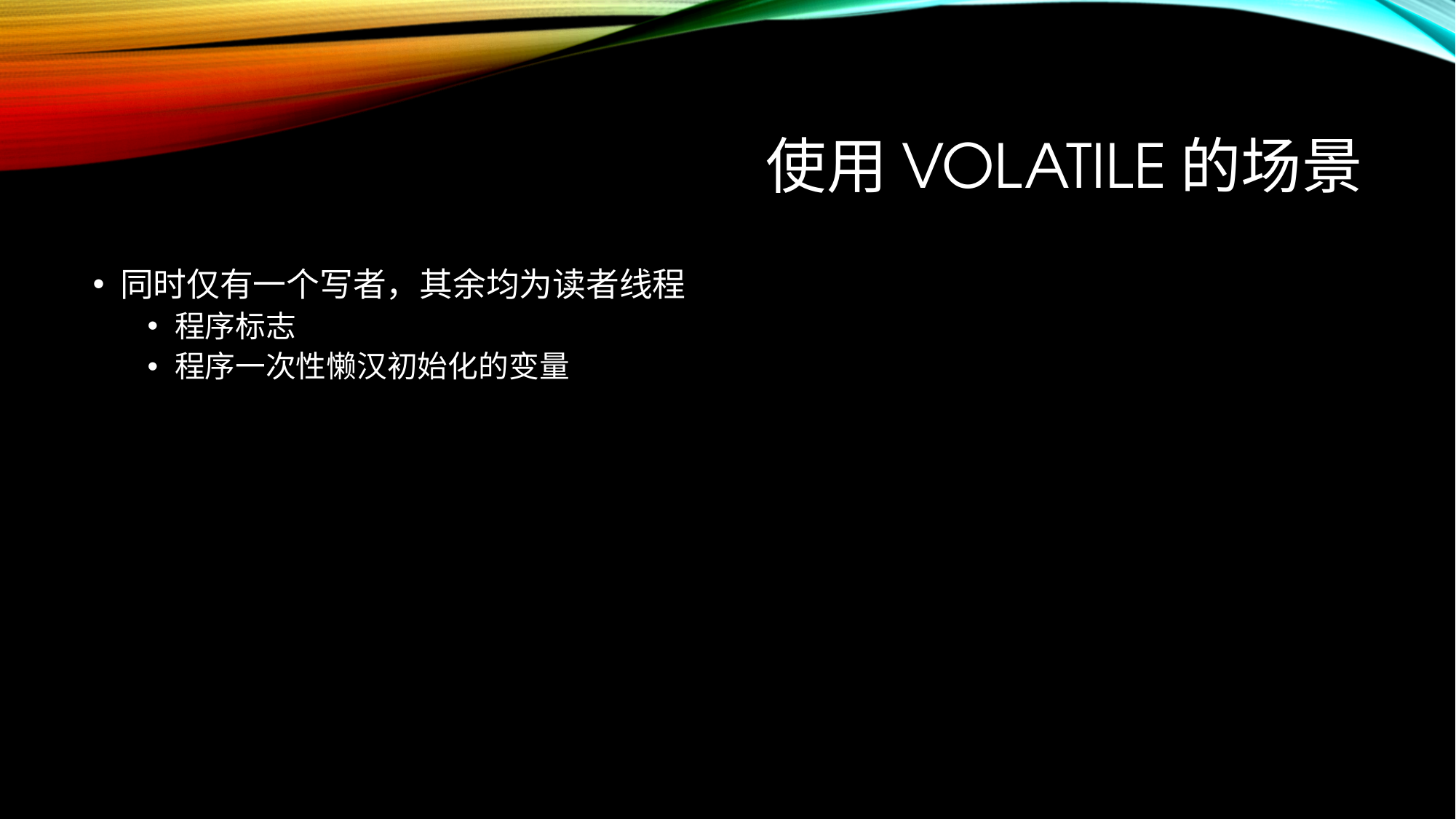

# 使用volatile的场景
同时仅有一个写者，其余均为读者线程
程序标志
程序一次性懒汉初始化的变量